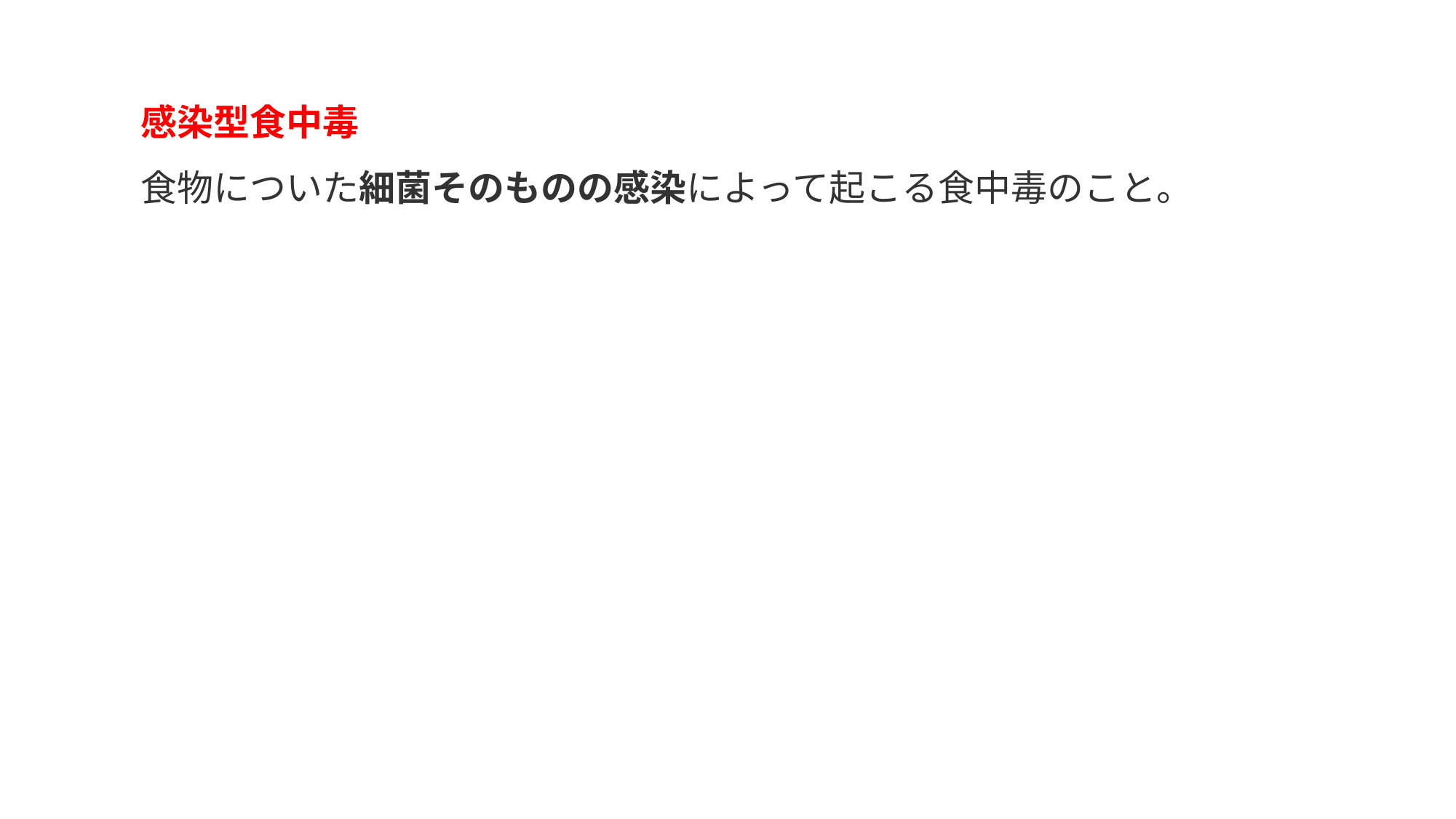

感染型食中毒

食物についた細菌そのものの感染によって起こる食中毒のこと。